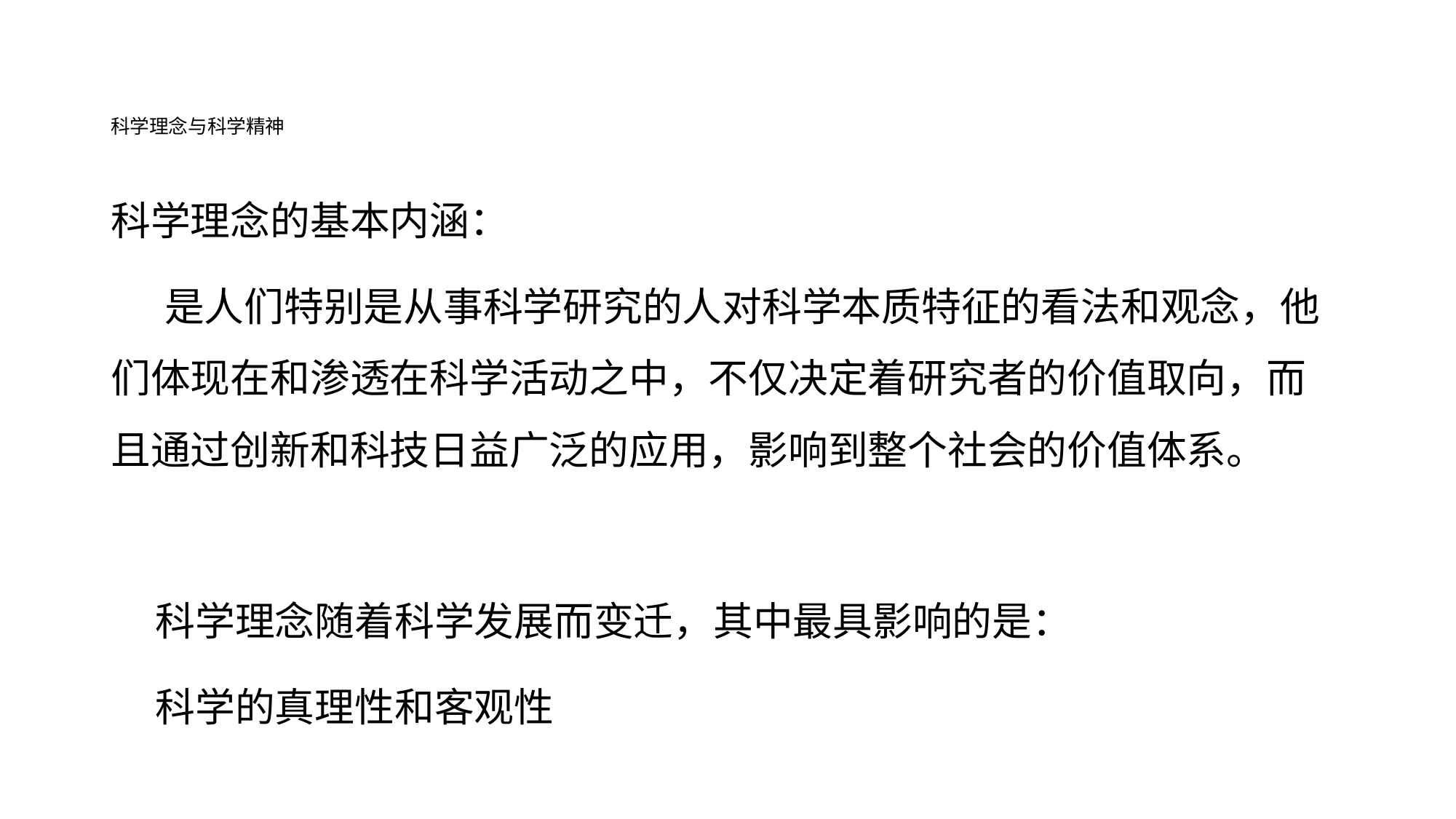

# 科学理念与科学精神
科学理念的基本内涵：
     是人们特别是从事科学研究的人对科学本质特征的看法和观念，他们体现在和渗透在科学活动之中，不仅决定着研究者的价值取向，而且通过创新和科技日益广泛的应用，影响到整个社会的价值体系。

    科学理念随着科学发展而变迁，其中最具影响的是：
    科学的真理性和客观性